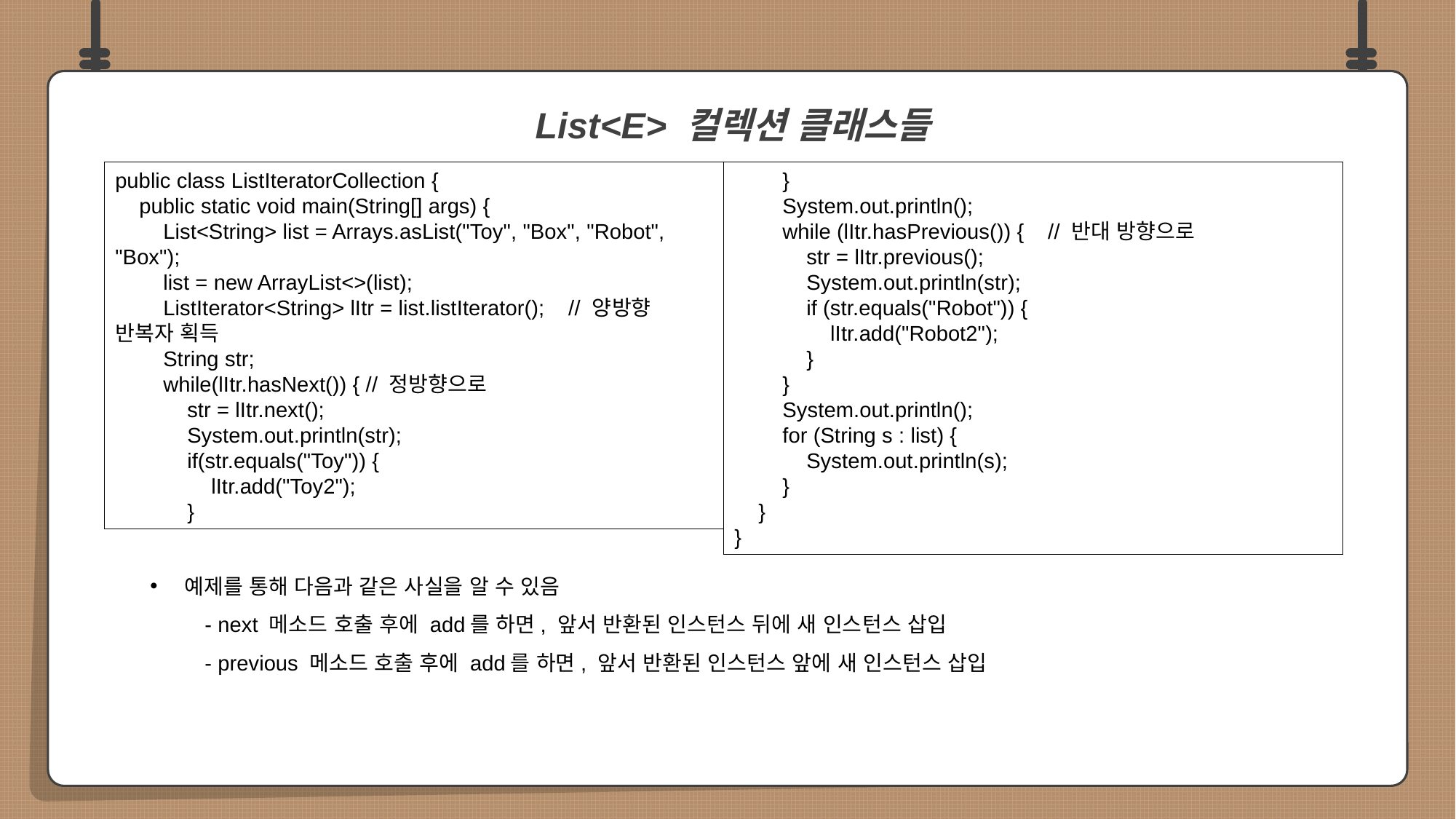

예제를 통해 다음과 같은 사실을 알 수 있음
	- next 메소드 호출 후에 add를 하면, 앞서 반환된 인스턴스 뒤에 새 인스턴스 삽입
	- previous 메소드 호출 후에 add를 하면, 앞서 반환된 인스턴스 앞에 새 인스턴스 삽입
 List<E> 컬렉션 클래스들

        }
        System.out.println();
        while (lItr.hasPrevious()) {    // 반대 방향으로
            str = lItr.previous();
            System.out.println(str);
            if (str.equals("Robot")) {
                lItr.add("Robot2");
            }
        }
        System.out.println();
        for (String s : list) {
            System.out.println(s);
        }
    }
}
public class ListIteratorCollection {
    public static void main(String[] args) {
        List<String> list = Arrays.asList("Toy", "Box", "Robot", "Box");
        list = new ArrayList<>(list);
        ListIterator<String> lItr = list.listIterator();    // 양방향 반복자 획득
        String str;
        while(lItr.hasNext()) { // 정방향으로
            str = lItr.next();
            System.out.println(str);
            if(str.equals("Toy")) {
                lItr.add("Toy2");
            }